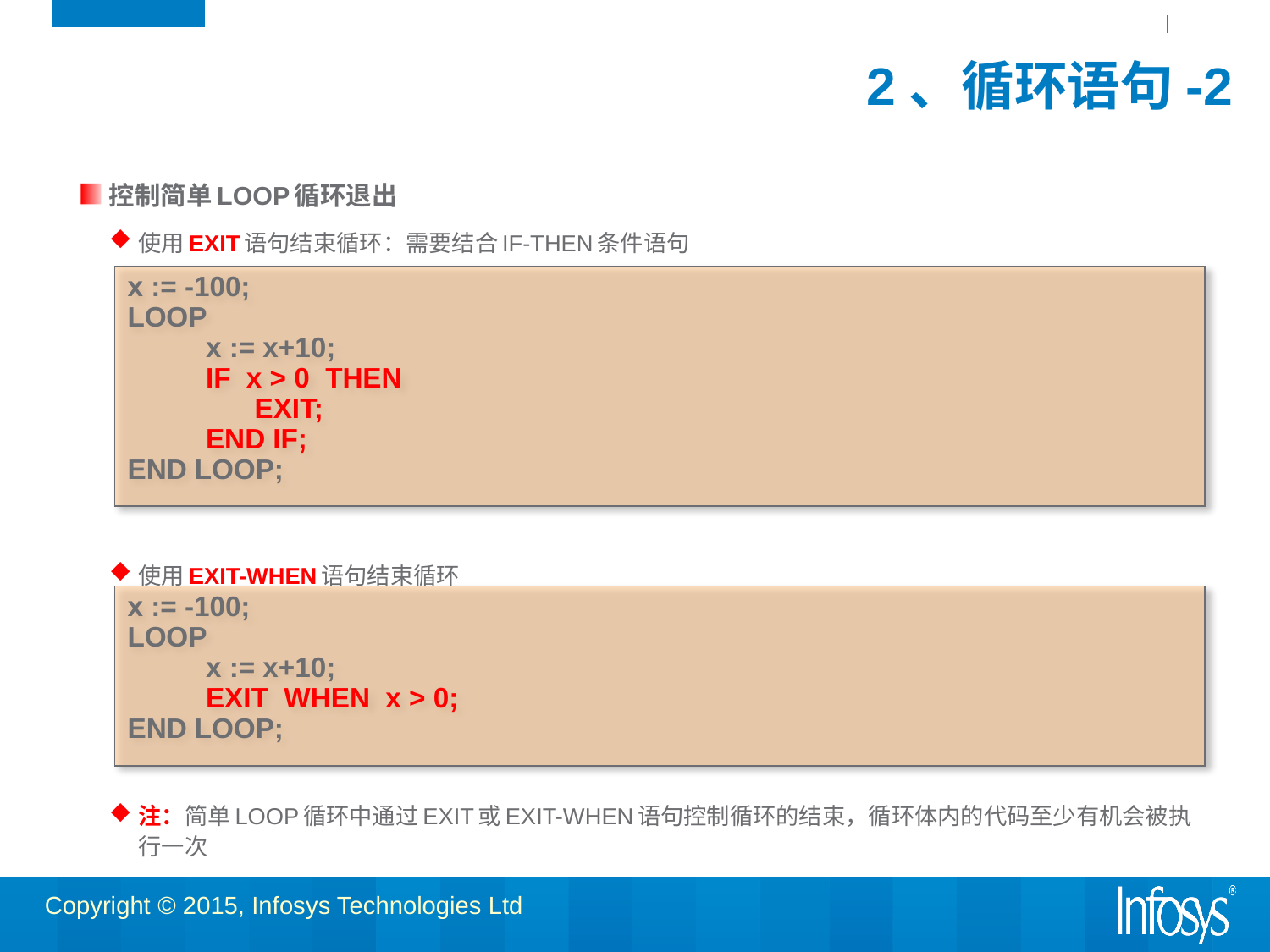

# 2、循环语句-2
控制简单LOOP循环退出
使用EXIT语句结束循环：需要结合IF-THEN条件语句

使用EXIT-WHEN语句结束循环

注：简单LOOP循环中通过EXIT或EXIT-WHEN语句控制循环的结束，循环体内的代码至少有机会被执行一次
x := -100;
LOOP
          x := x+10;
          IF  x > 0  THEN
	EXIT;
          END IF;
END LOOP;
x := -100;
LOOP
          x := x+10;
          EXIT  WHEN  x > 0;
END LOOP;